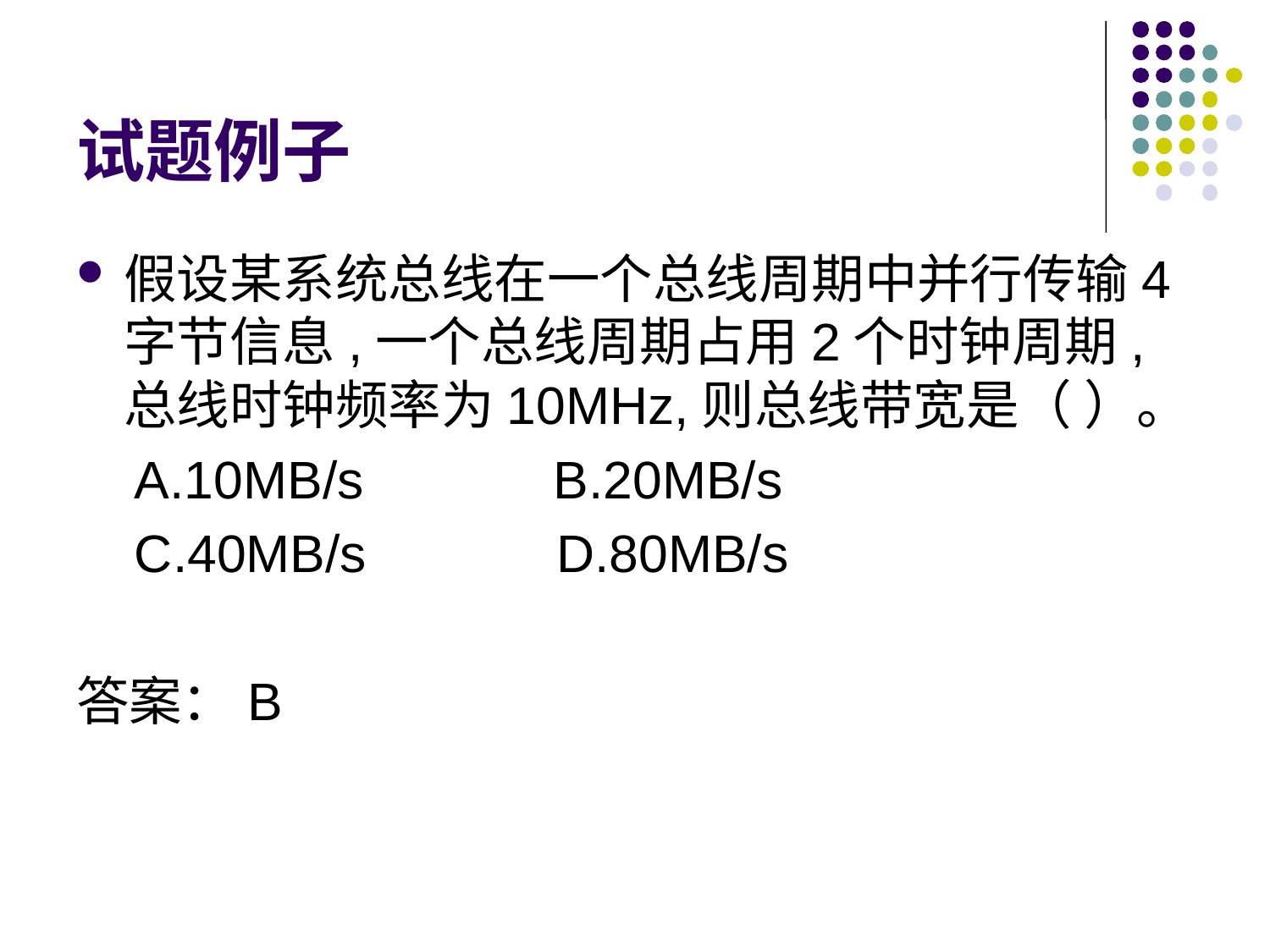

# 试题例子
假设某系统总线在一个总线周期中并行传输4字节信息,一个总线周期占用2个时钟周期,总线时钟频率为10MHz,则总线带宽是（ ）。
    A.10MB/s             B.20MB/s
    C.40MB/s             D.80MB/s

答案：B
16